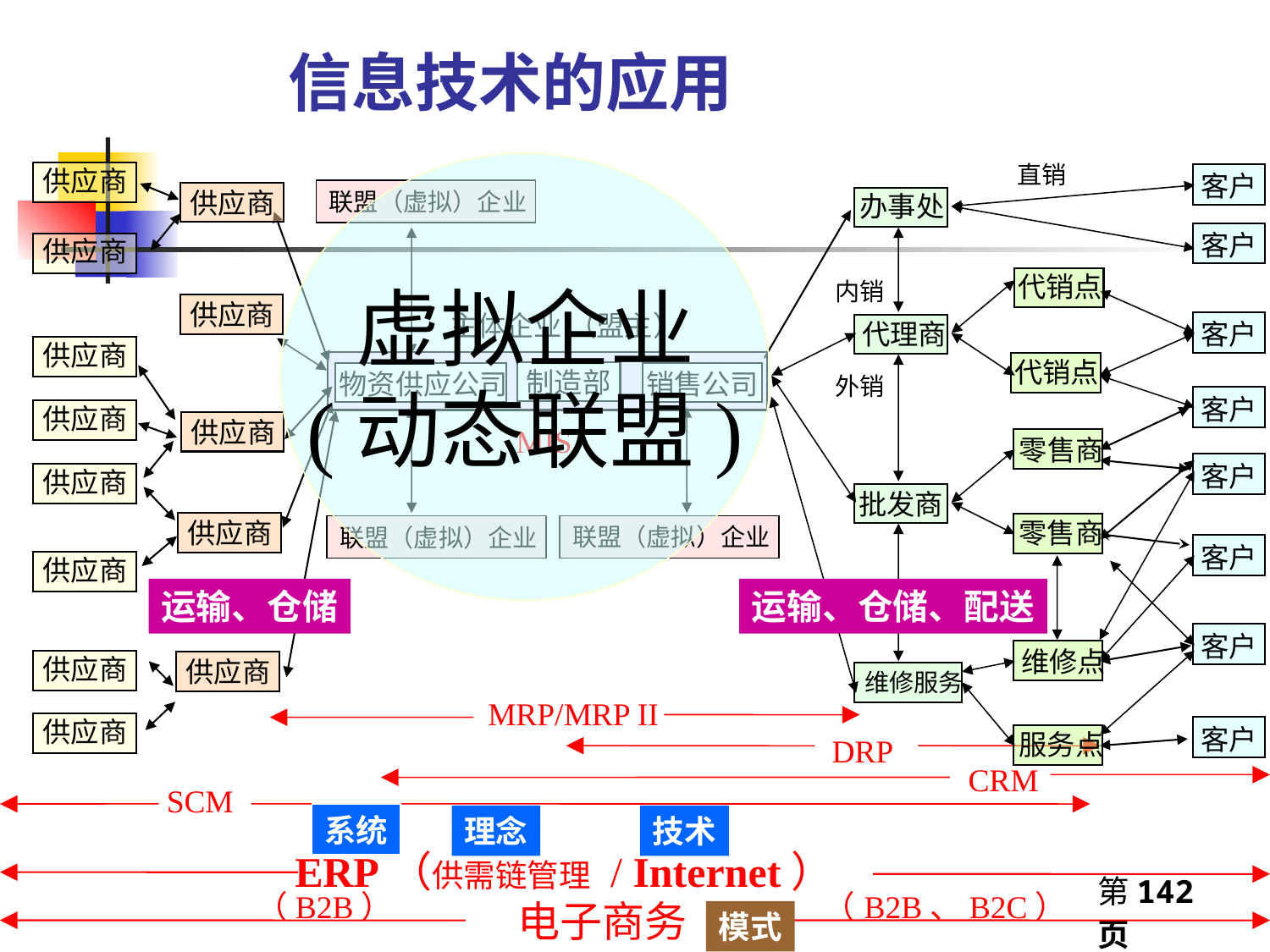

信息技术的应用
虚拟企业
(动态联盟)
直销
客户

客户

代销点

代销点

零售商

零售商

维修点

服务点

供应商

供应商

供应商

供应商

供应商

供应商

供应商

供应商

供应商

供应商

供应商

供应商

供应商

联盟（虚拟）企业

联盟（虚拟）企业

联盟（虚拟）企业
主体企业 （盟主）
办事处

内销
代理商

外销

批发商
维修服务

客户

客户

客户

客户

客户

客户

制造部

物资供应公司

销售公司

MIS
运输、仓储
运输、仓储、配送
MRP/MRP II

DRP

CRM

SCM

系统
理念
技术
ERP（供需链管理 / Internet）

（B2B）                                                            （B2B、B2C）
 电子商务

模式